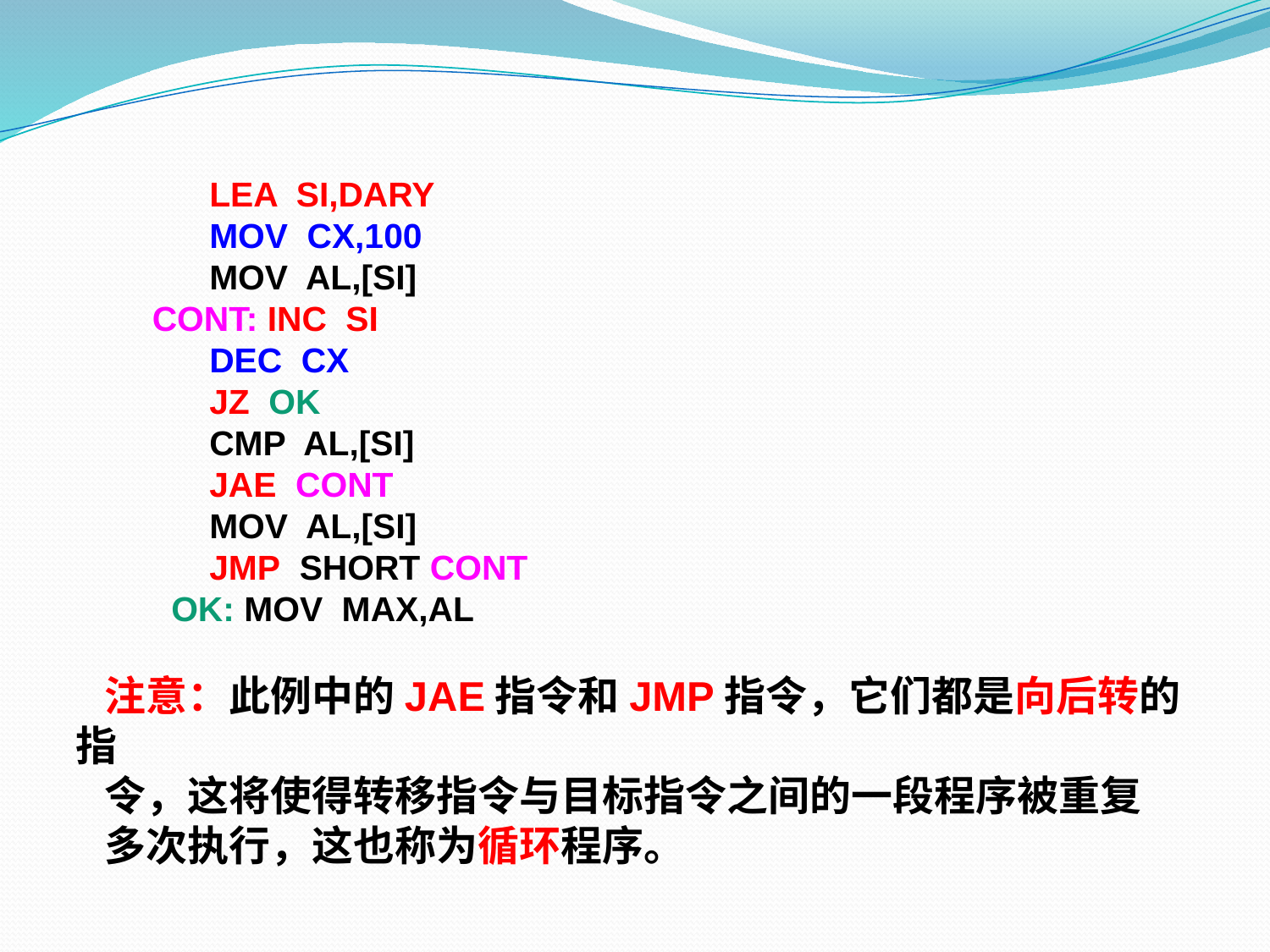

LEA  SI,DARY
              MOV  CX,100
              MOV  AL,[SI]
        CONT: INC  SI
              DEC  CX
              JZ  OK
              CMP  AL,[SI]
              JAE  CONT
              MOV  AL,[SI]
              JMP  SHORT CONT
          OK: MOV  MAX,AL

  注意：此例中的JAE指令和JMP指令，它们都是向后转的指
  令，这将使得转移指令与目标指令之间的一段程序被重复
  多次执行，这也称为循环程序。